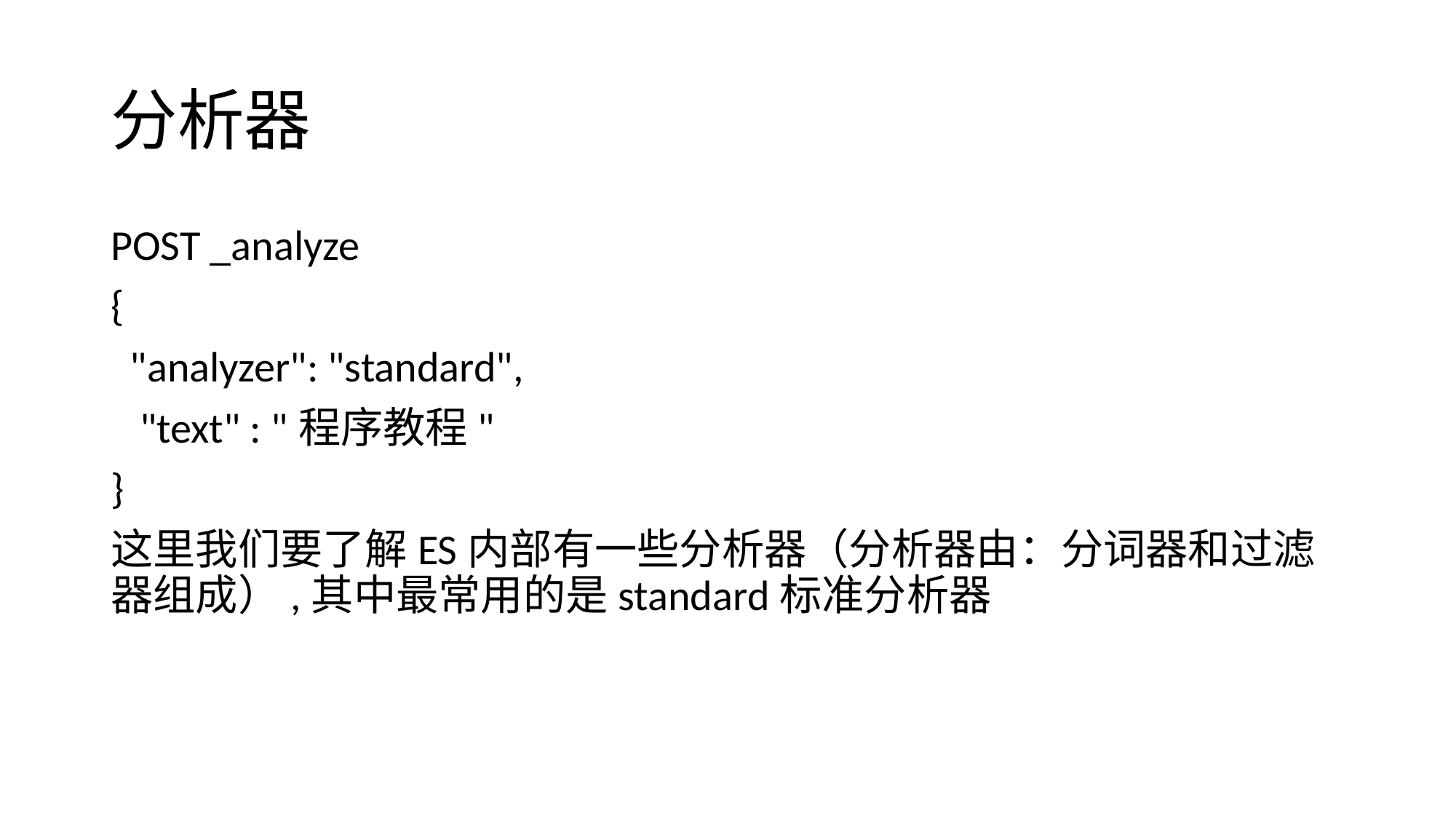

# 分析器
POST _analyze
{
  "analyzer": "standard",
   "text" : "程序教程"
}
这里我们要了解ES内部有一些分析器（分析器由：分词器和过滤器组成）,其中最常用的是standard标准分析器